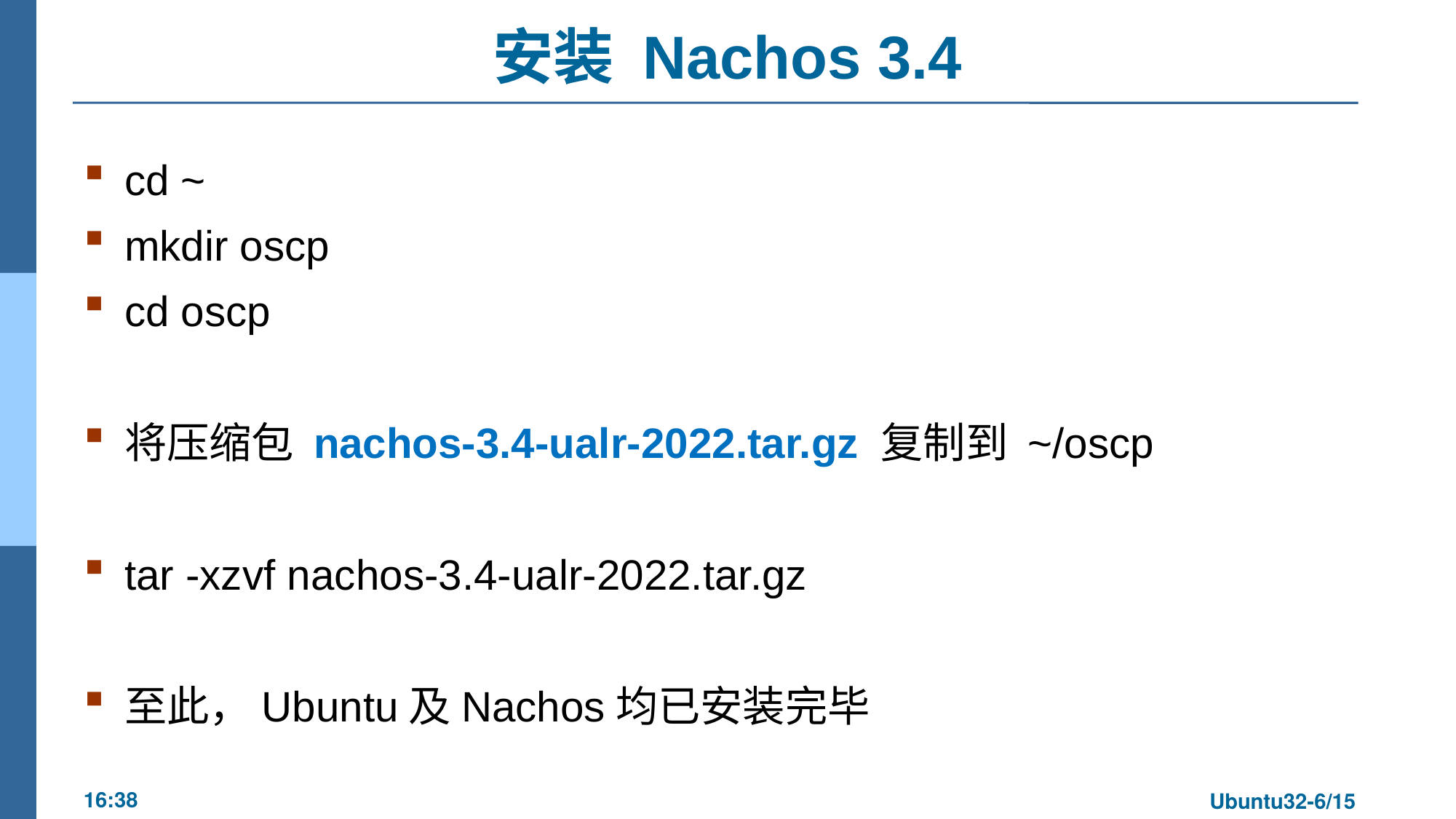

# 安装 Nachos 3.4
cd ~
mkdir oscp
cd oscp

将压缩包 nachos-3.4-ualr-2022.tar.gz 复制到 ~/oscp

tar -xzvf nachos-3.4-ualr-2022.tar.gz

至此，Ubuntu及Nachos均已安装完毕